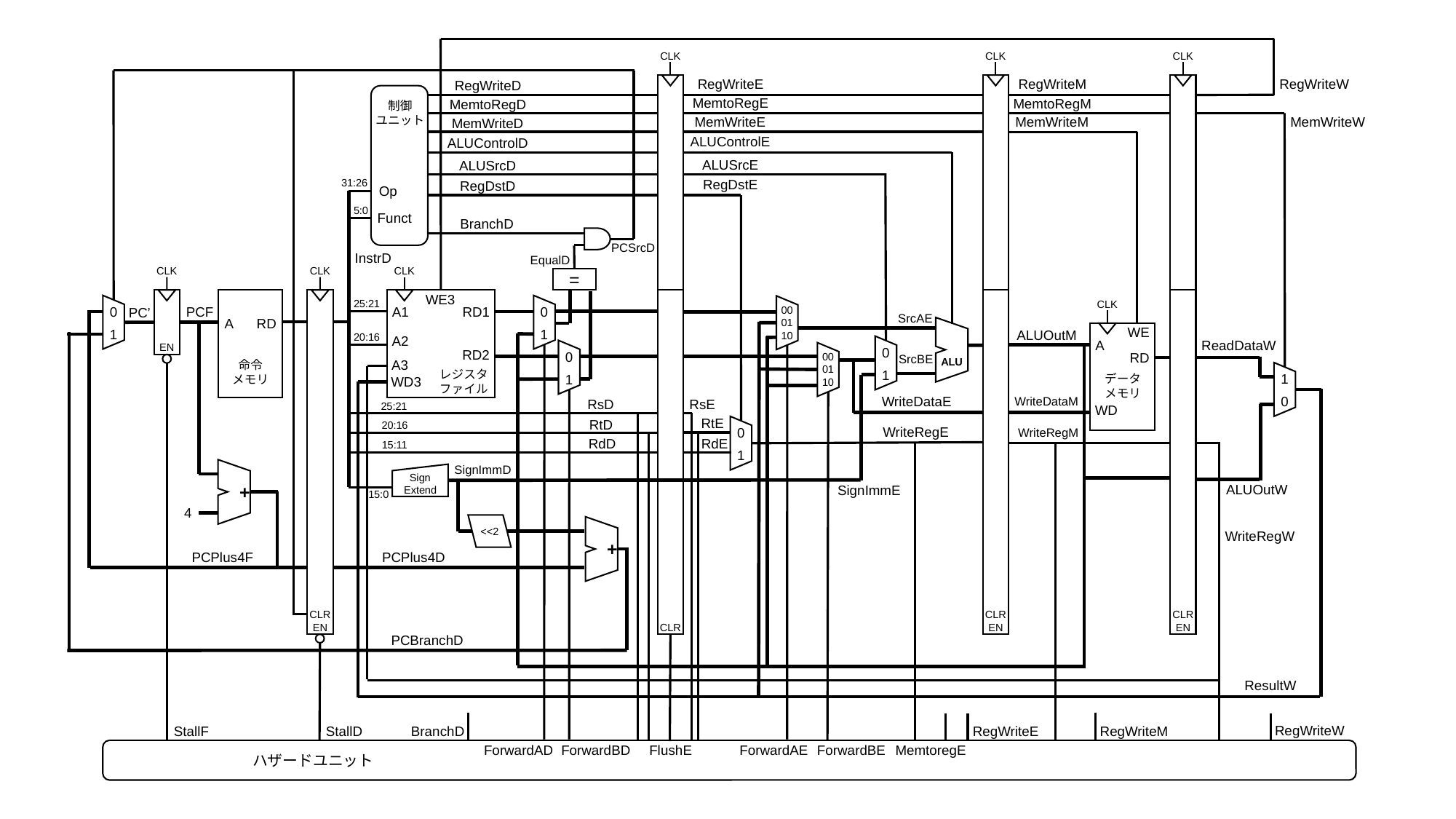

CLK
CLK
CLK

RegWriteD
RegWriteW
RegWriteE
RegWriteM

制御
ユニット
MemtoRegD
MemtoRegE
MemtoRegM
MemWriteD
MemWriteW
MemWriteE
MemWriteM
ALUControlD
ALUControlE
ALUSrcD
ALUSrcE
31:26
RegDstD
RegDstE
Op
5:0
Funct
BranchD

PCSrcD
InstrD
EqualD
CLK
CLK
CLK
=

WE3
25:21
CLK
RD1
PCF
A1
PC’
00
01
10
0
0
SrcAE

RD
A

WE
1
1
ALUOutM
20:16
A2

A
ReadDataW
EN
0
RD2
RD
0
命令
メモリ
00
01
10
SrcBE
ALU

A3

レジスタ
ファイル
データ
メモリ
1
1
1
WD3

WriteDataM
WriteDataE
0
RsD
RsE
25:21
WD
RtE
RtD
20:16
WriteRegE
WriteRegM
0

RdE
RdD
15:11
1
SignImmD
Sign
Extend

SignImmE
+
ALUOutW
15:0
4

<<2
WriteRegW

+
PCPlus4F
PCPlus4D
CLR
CLR
CLR
EN
CLR
EN
EN
PCBranchD

ResultW
RegWriteW
BranchD
RegWriteM
StallD
RegWriteE
StallF
ハザードユニット

MemtoregE
ForwardAD
FlushE
ForwardAE
ForwardBD
ForwardBE